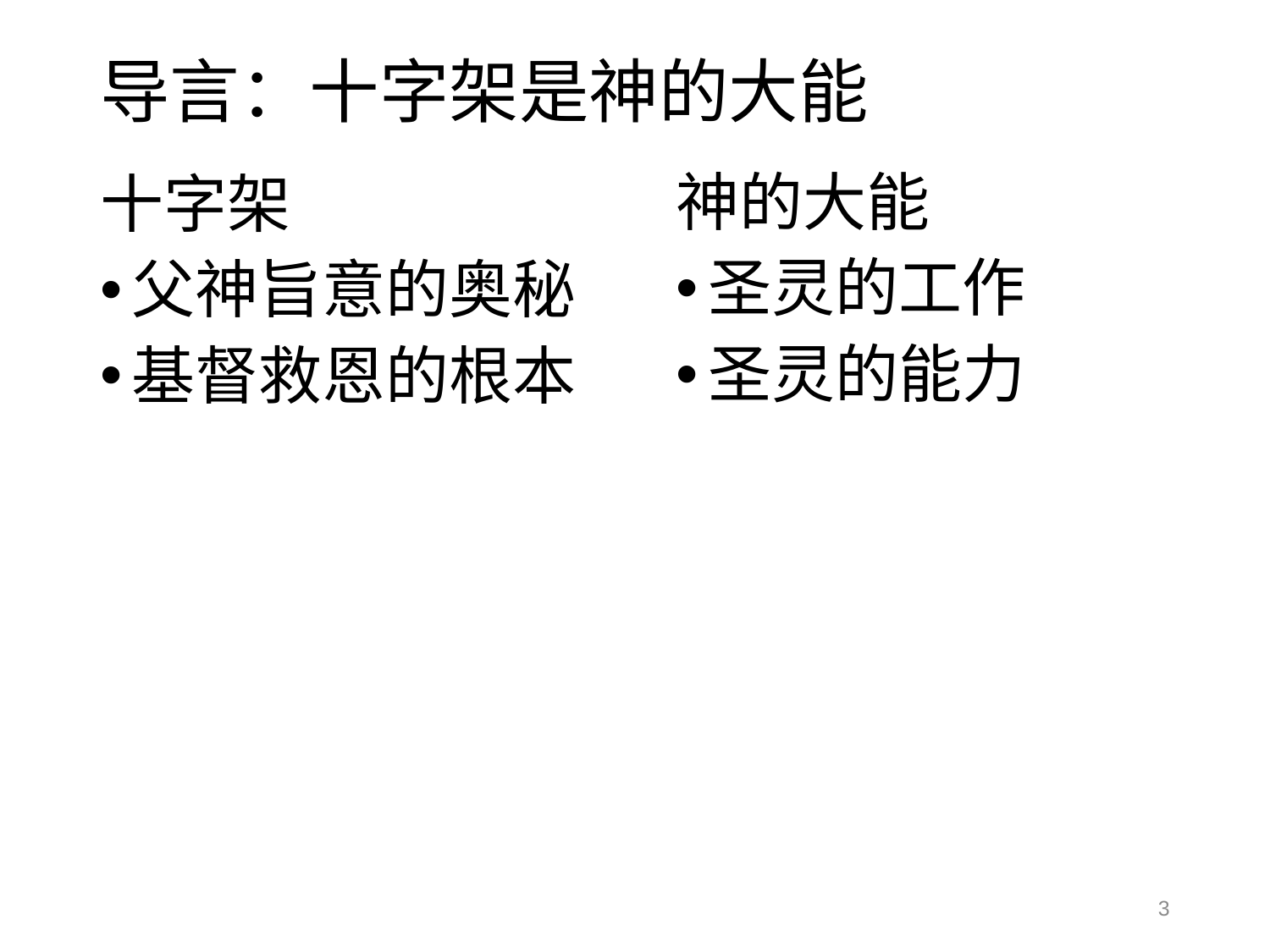

# 导言：十字架是神的大能
神的大能
圣灵的工作
圣灵的能力
十字架
父神旨意的奥秘
基督救恩的根本
3